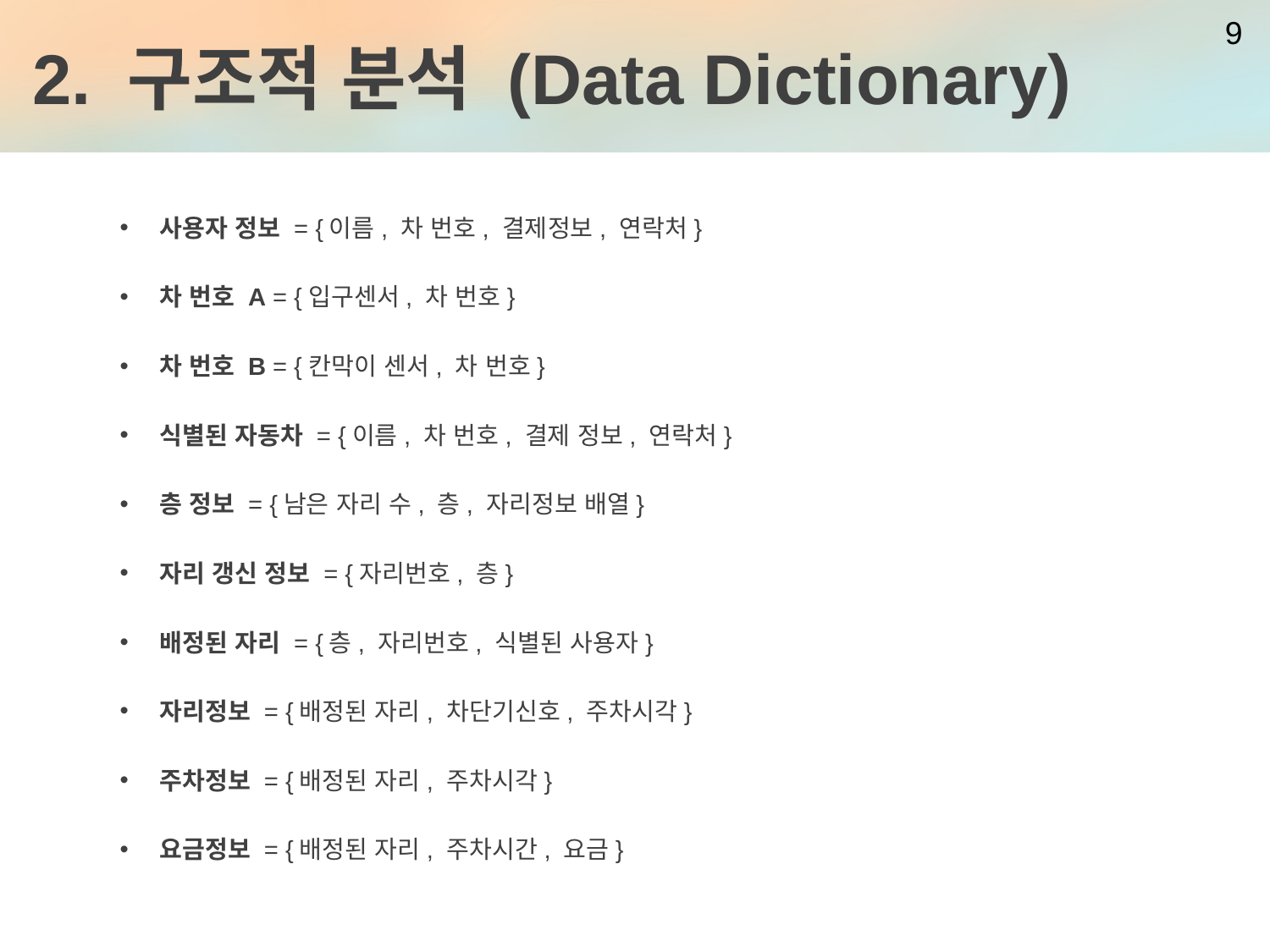

# 2. 구조적 분석 (Data Dictionary)
9
사용자 정보 = {이름, 차 번호, 결제정보, 연락처}

차 번호 A = {입구센서, 차 번호}

차 번호 B = {칸막이 센서, 차 번호}

식별된 자동차 = {이름, 차 번호, 결제 정보, 연락처}

층 정보 = {남은 자리 수, 층, 자리정보 배열}

자리 갱신 정보 = {자리번호, 층}

배정된 자리 = {층, 자리번호, 식별된 사용자}

자리정보 = {배정된 자리, 차단기신호, 주차시각}

주차정보 = {배정된 자리, 주차시각}

요금정보 = {배정된 자리, 주차시간, 요금}